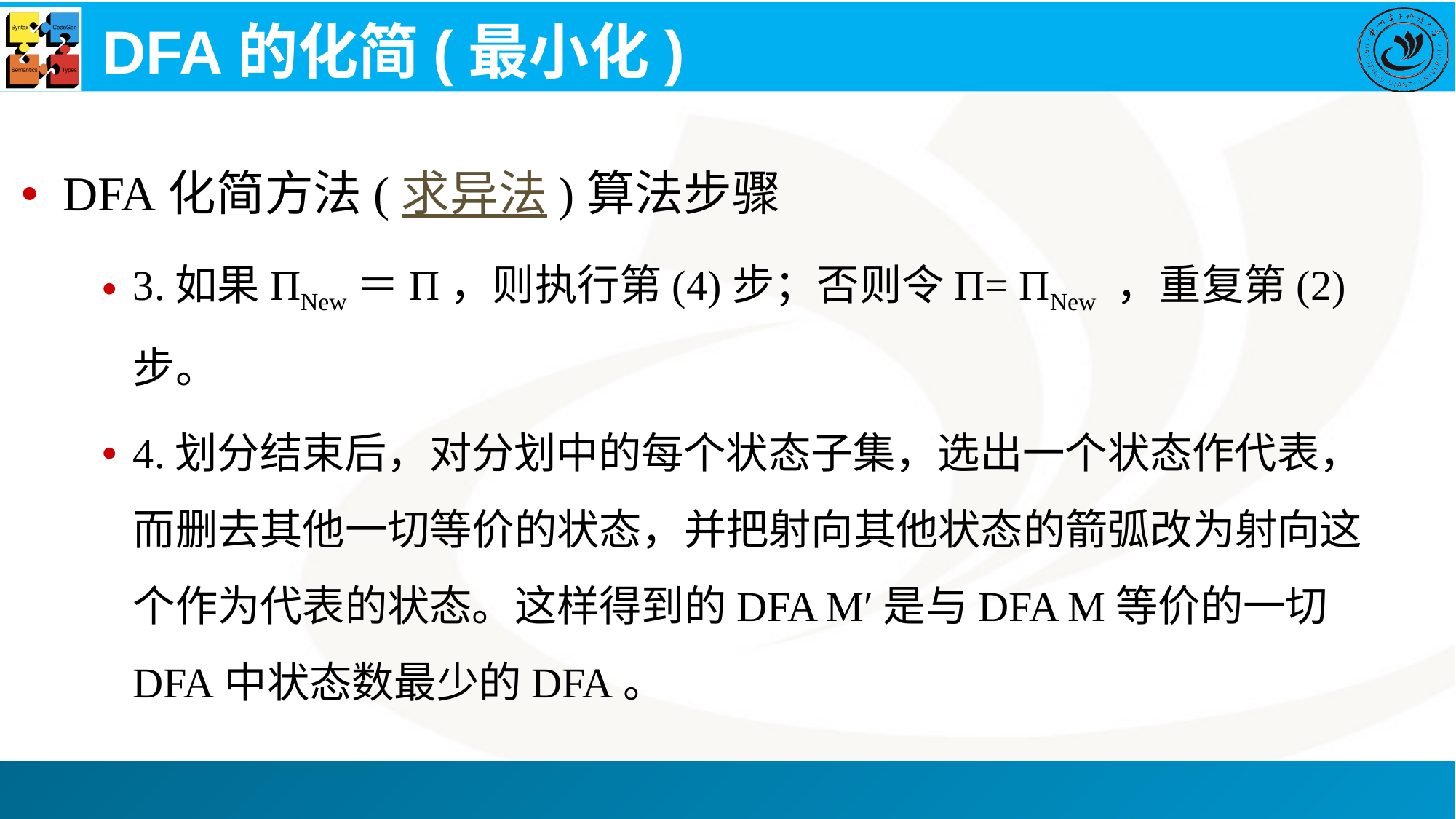

# DFA的化简(最小化)
DFA化简方法(求异法)算法步骤
3.如果ПNew＝П，则执行第(4)步；否则令П= ПNew ，重复第(2)步。
4.划分结束后，对分划中的每个状态子集，选出一个状态作代表，而删去其他一切等价的状态，并把射向其他状态的箭弧改为射向这个作为代表的状态。这样得到的DFA M′是与DFA M等价的一切DFA中状态数最少的DFA。
64